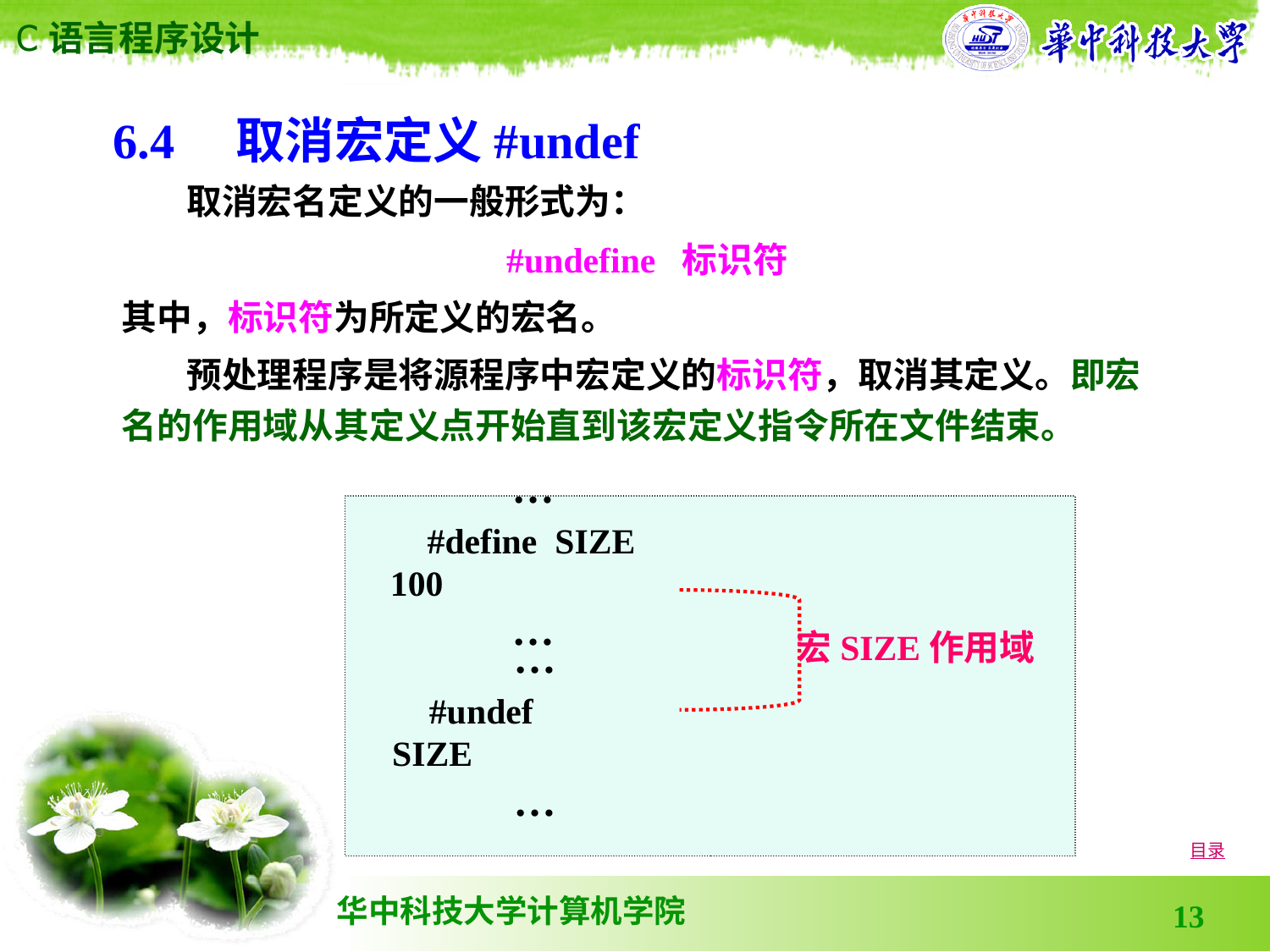

6.4　取消宏定义#undef
       取消宏名定义的一般形式为：
#undefine  标识符
其中，标识符为所定义的宏名。
       预处理程序是将源程序中宏定义的标识符，取消其定义。即宏名的作用域从其定义点开始直到该宏定义指令所在文件结束。
        …
#define  SIZE  100
        …
        …
#undef  SIZE
        …

宏SIZE作用域
目录
13